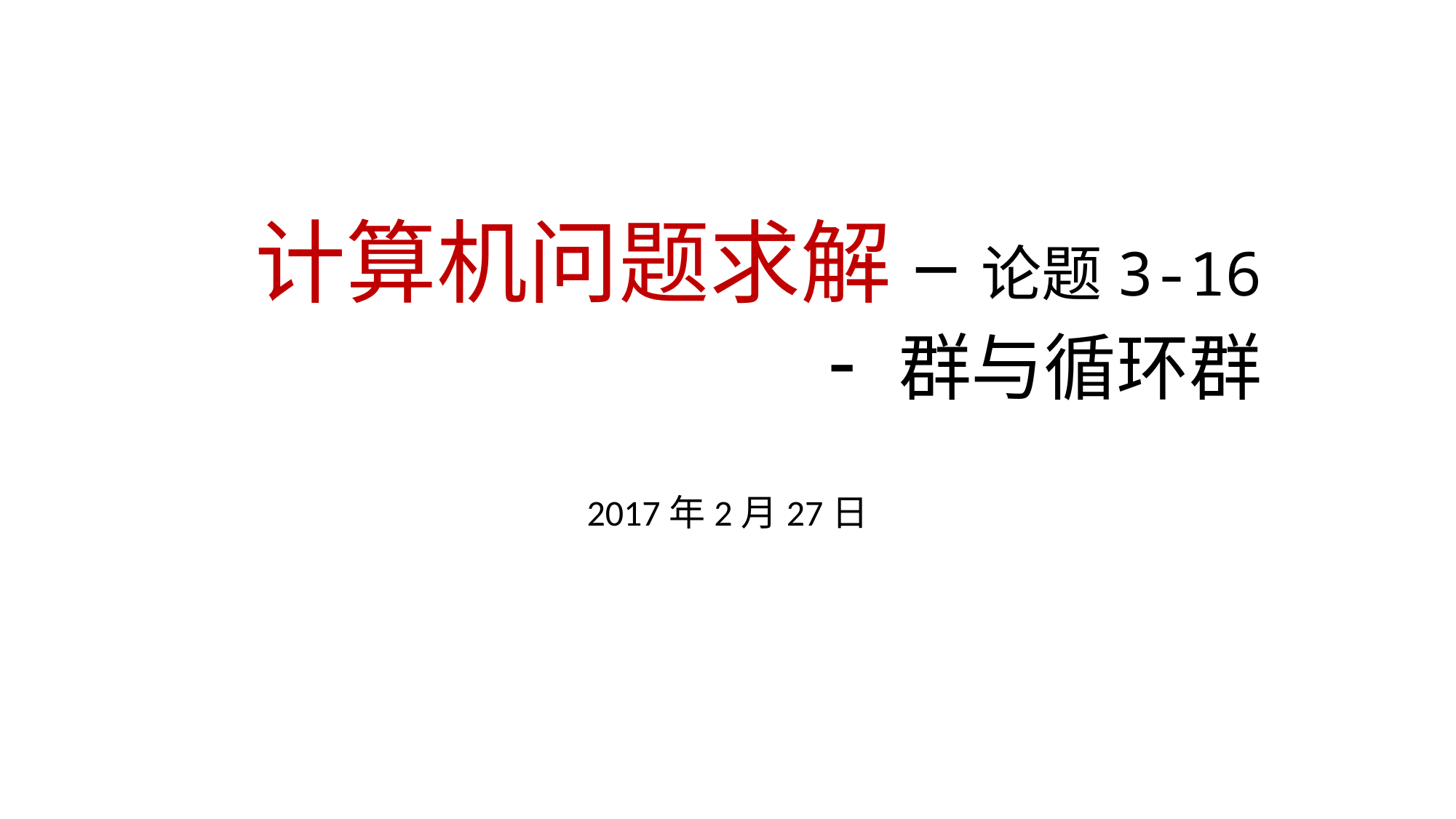

# 计算机问题求解 – 论题3-16 - 群与循环群

2017年2月27日